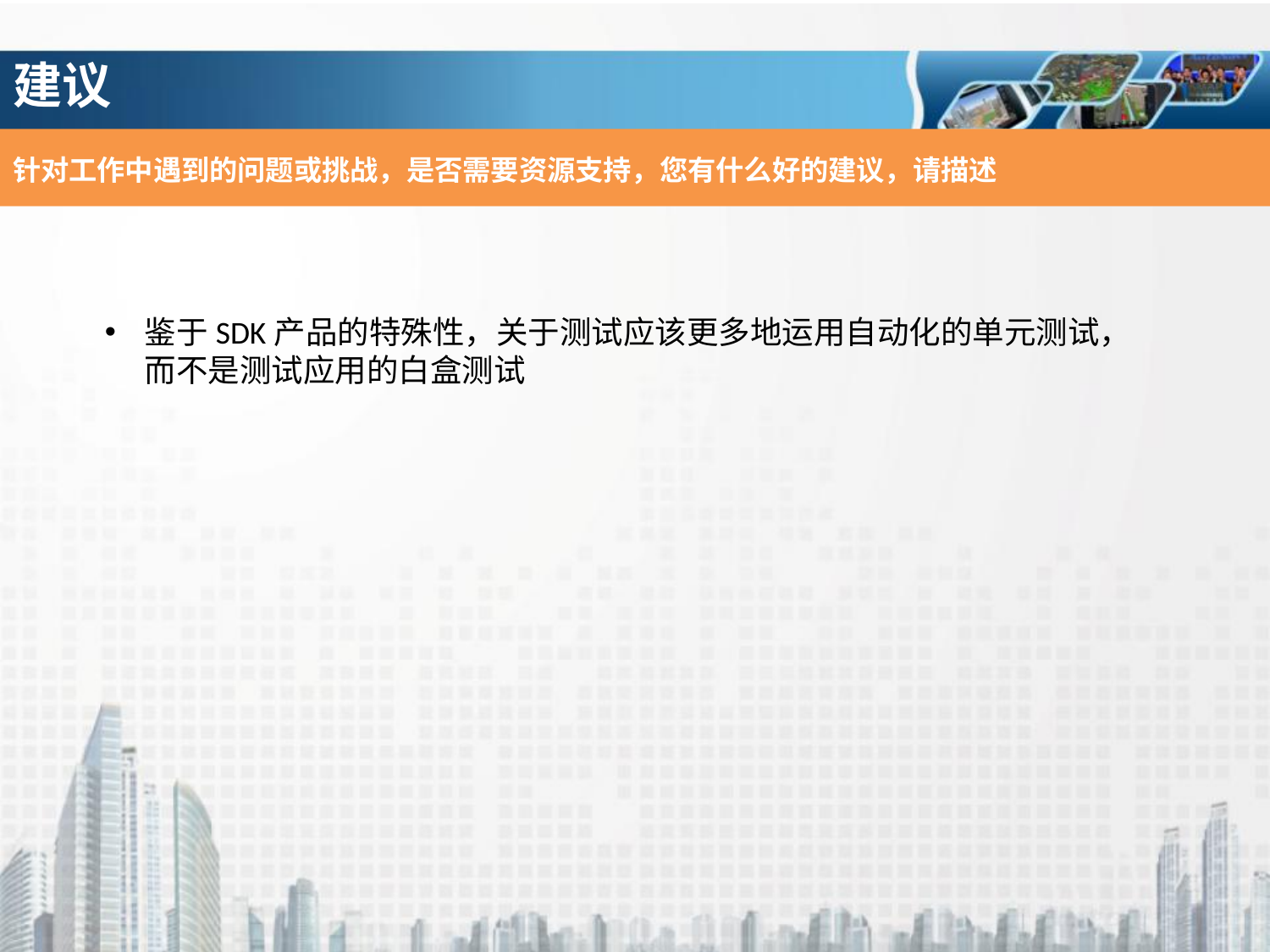

# 建议
针对工作中遇到的问题或挑战，是否需要资源支持，您有什么好的建议，请描述
鉴于SDK产品的特殊性，关于测试应该更多地运用自动化的单元测试，而不是测试应用的白盒测试